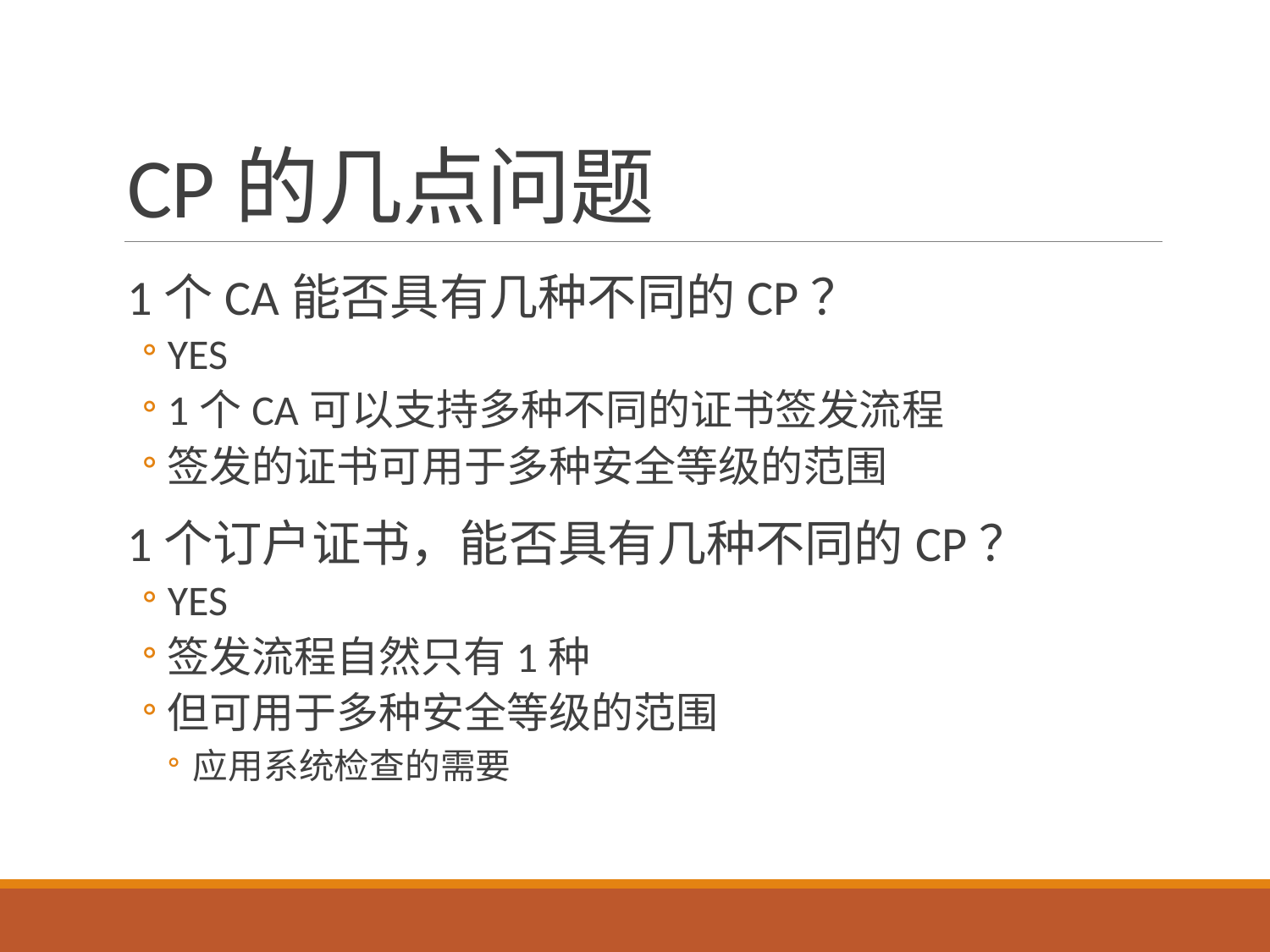

# CP的几点问题
1个CA能否具有几种不同的CP？
YES
1个CA可以支持多种不同的证书签发流程
签发的证书可用于多种安全等级的范围
1个订户证书，能否具有几种不同的CP？
YES
签发流程自然只有1种
但可用于多种安全等级的范围
应用系统检查的需要
86